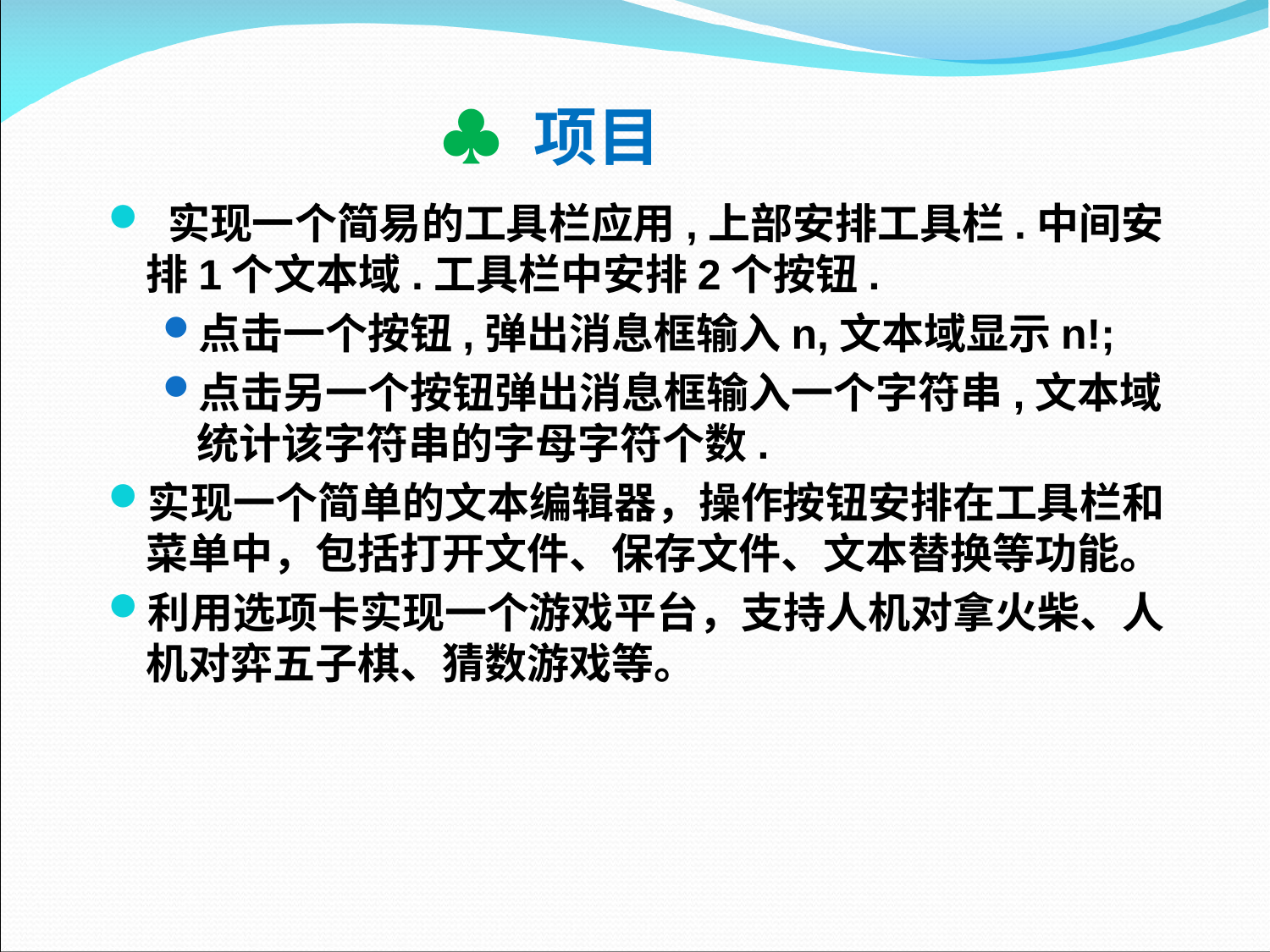

# ♣ 项目
 实现一个简易的工具栏应用,上部安排工具栏.中间安排1个文本域.工具栏中安排2个按钮.
点击一个按钮,弹出消息框输入n,文本域显示n!;
点击另一个按钮弹出消息框输入一个字符串,文本域统计该字符串的字母字符个数.
实现一个简单的文本编辑器，操作按钮安排在工具栏和菜单中，包括打开文件、保存文件、文本替换等功能。
利用选项卡实现一个游戏平台，支持人机对拿火柴、人机对弈五子棋、猜数游戏等。